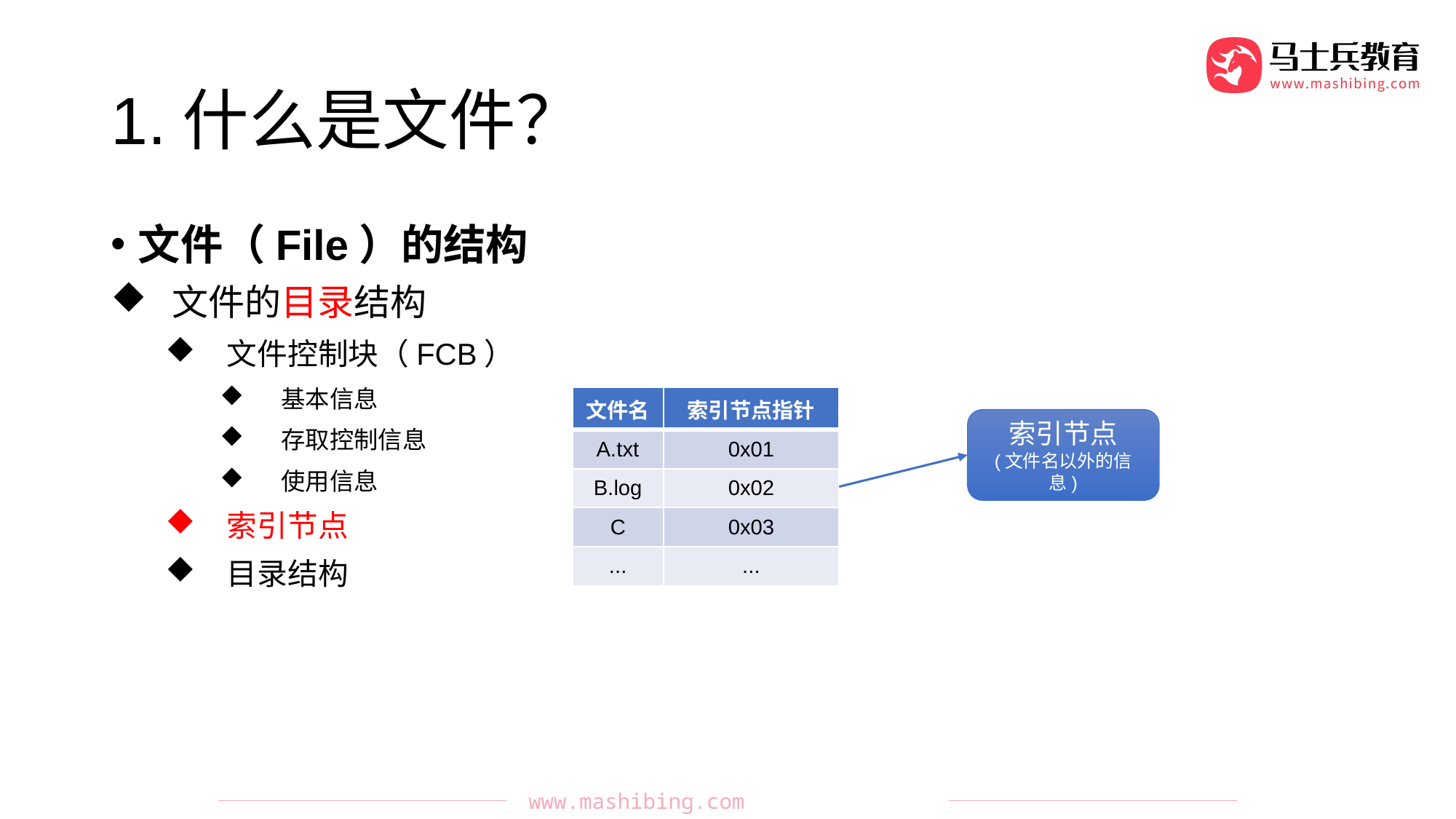

# 1.什么是文件？
文件（File）的结构
文件的目录结构
文件控制块（FCB）
基本信息
存取控制信息
使用信息
索引节点
目录结构

| 文件名 | 索引节点指针 |
| --- | --- |
| A.txt | 0x01 |
| B.log | 0x02 |
| C | 0x03 |
| ... | ... |
索引节点
(文件名以外的信息)